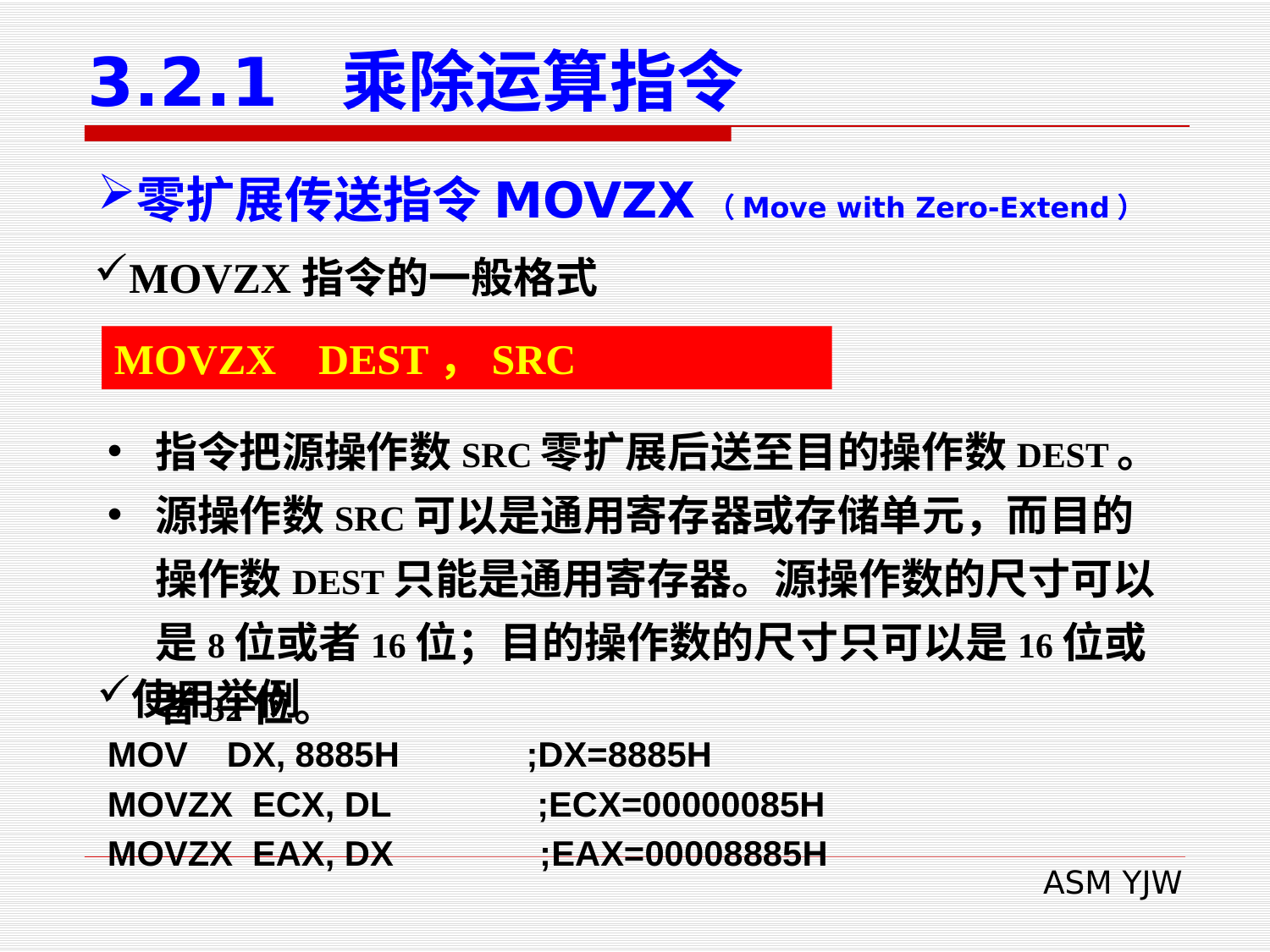

# 3.2.1  乘除运算指令
零扩展传送指令MOVZX（Move with Zero-Extend）
MOVZX指令的一般格式
MOVZX    DEST，SRC
指令把源操作数SRC零扩展后送至目的操作数DEST。
源操作数SRC可以是通用寄存器或存储单元，而目的操作数DEST只能是通用寄存器。源操作数的尺寸可以是8位或者16位；目的操作数的尺寸只可以是16位或者32位。
使用举例
MOV    DX, 8885H             ;DX=8885H
MOVZX  ECX, DL               ;ECX=00000085H
MOVZX  EAX, DX               ;EAX=00008885H